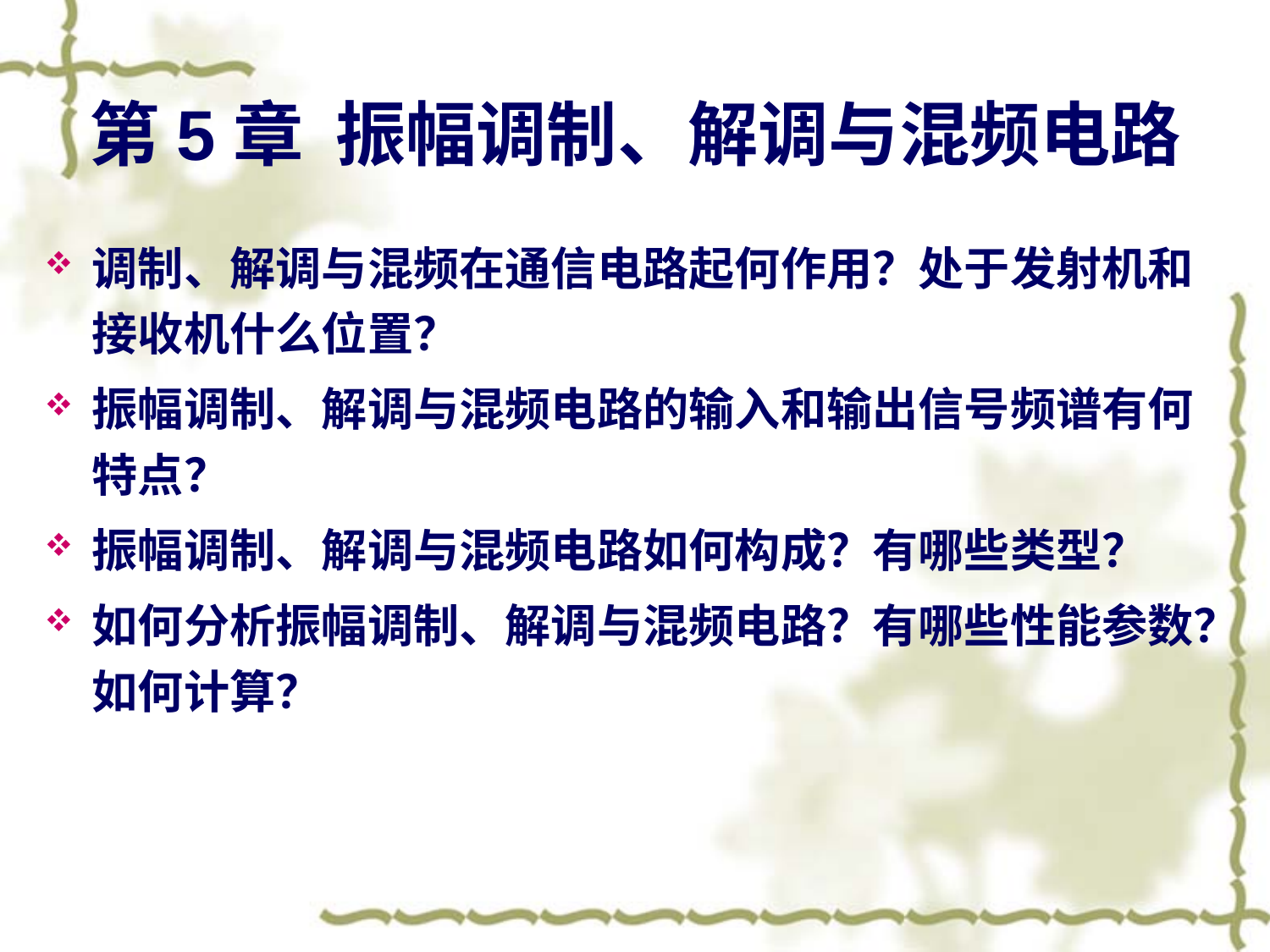

# 第5章  振幅调制、解调与混频电路
调制、解调与混频在通信电路起何作用？处于发射机和接收机什么位置？
振幅调制、解调与混频电路的输入和输出信号频谱有何特点？
振幅调制、解调与混频电路如何构成？有哪些类型？
如何分析振幅调制、解调与混频电路？有哪些性能参数？如何计算？